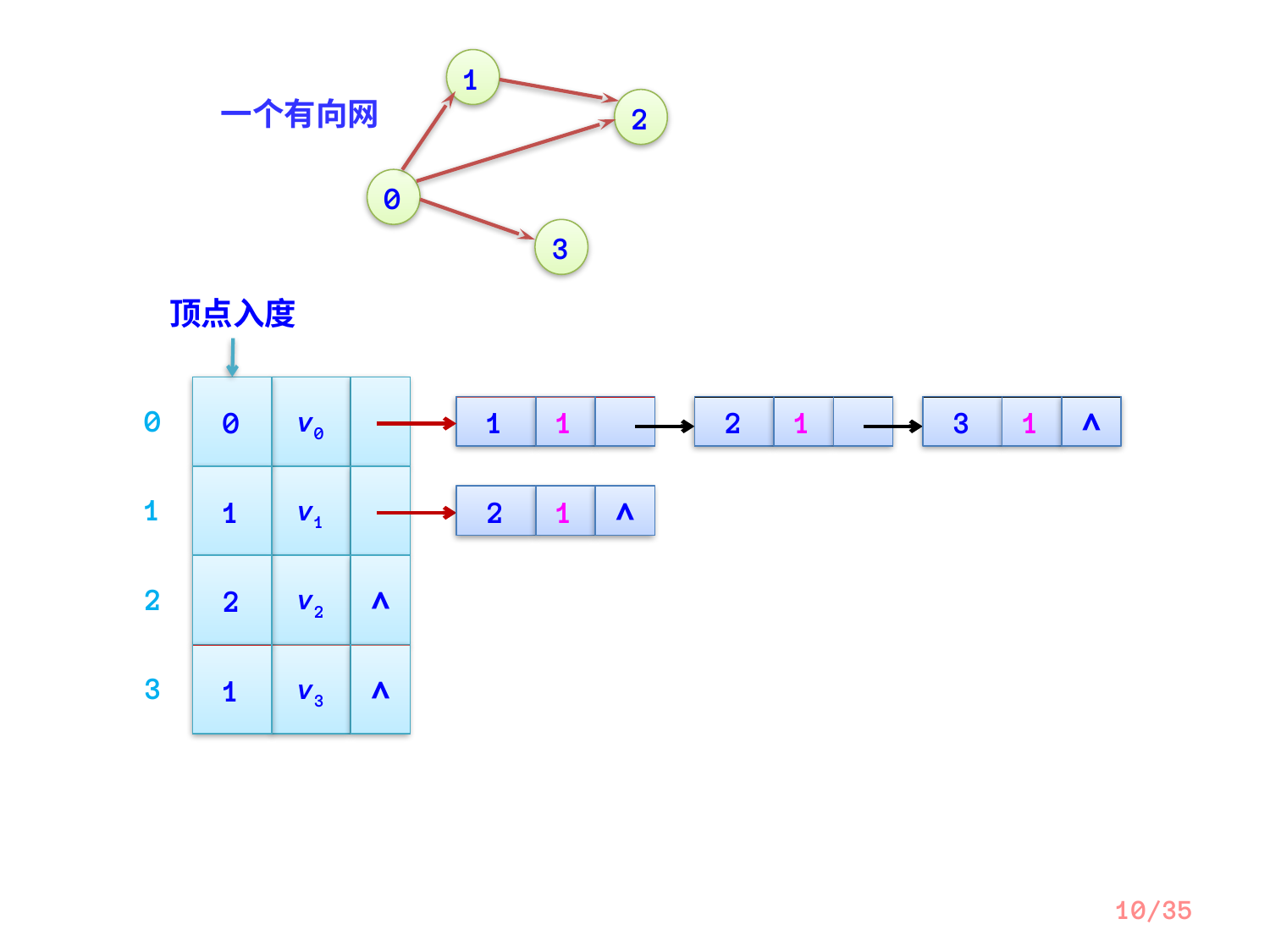

1

2

0

3
一个有向网
顶点入度
0
1
2
1
v0

1
1

2
1

3
1
∧
v1

2
1
∧
v2
∧
v3
∧
0
1
2
3
10/35